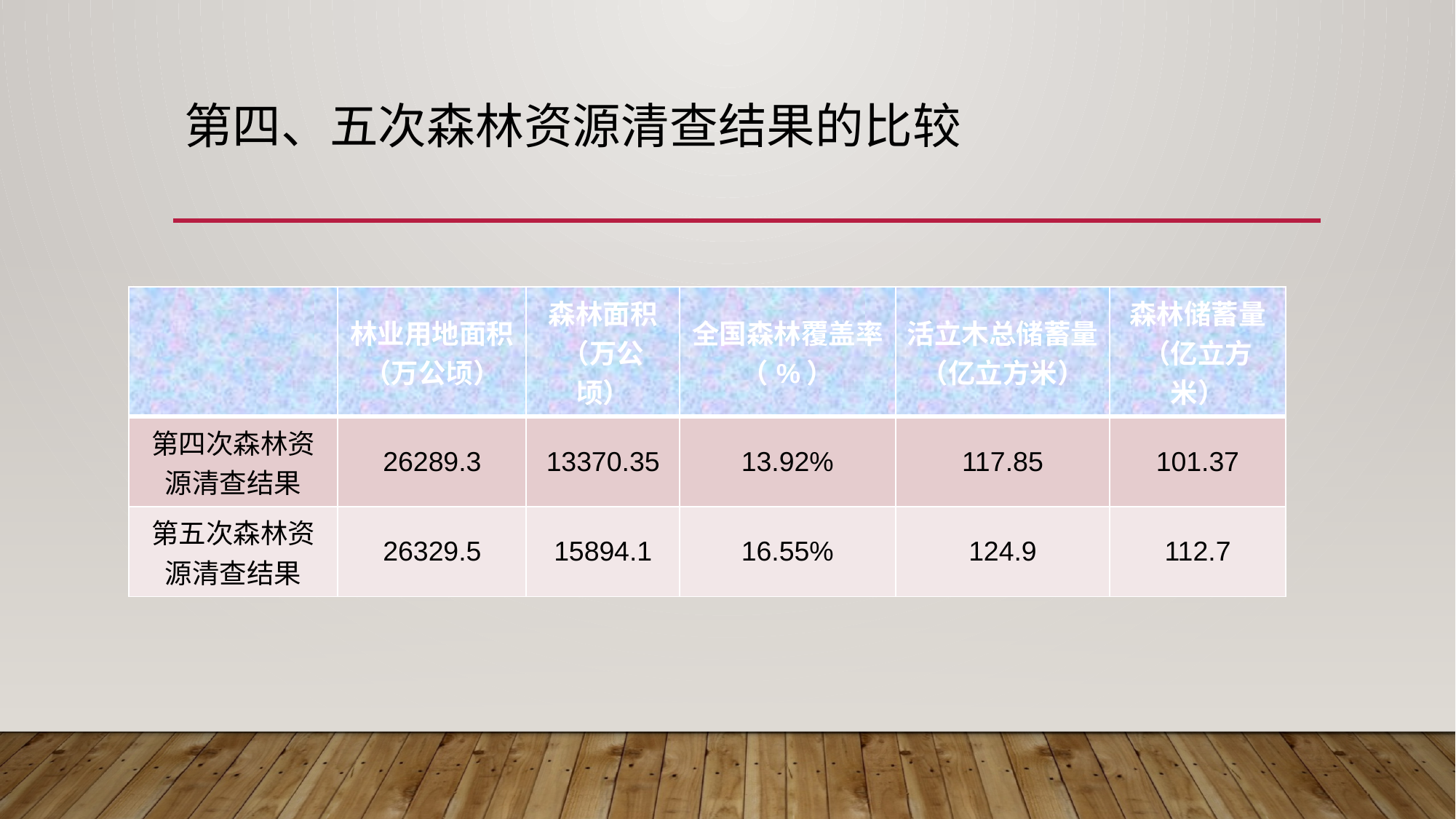

# 第四、五次森林资源清查结果的比较
|  | 林业用地面积（万公顷） | 森林面积（万公顷） | 全国森林覆盖率（%） | 活立木总储蓄量（亿立方米） | 森林储蓄量（亿立方米） |
| --- | --- | --- | --- | --- | --- |
| 第四次森林资源清查结果 | 26289.3 | 13370.35 | 13.92% | 117.85 | 101.37 |
| 第五次森林资源清查结果 | 26329.5 | 15894.1 | 16.55% | 124.9 | 112.7 |